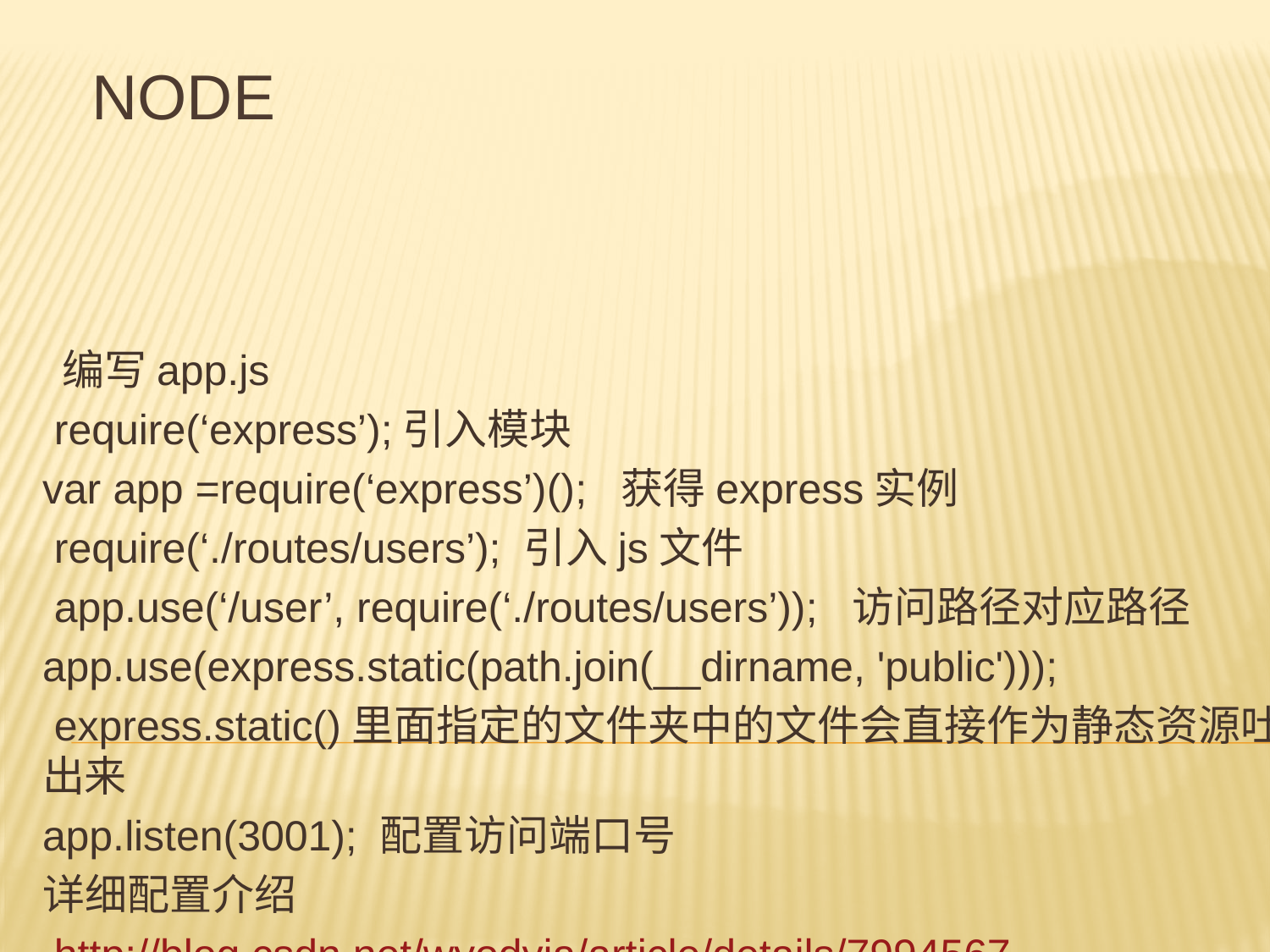

# Node
 编写app.js
 require(‘express’);引入模块
var app =require(‘express’)();  获得express实例
 require(‘./routes/users’); 引入js文件
 app.use(‘/user’, require(‘./routes/users’));  访问路径对应路径
app.use(express.static(path.join(__dirname, 'public')));
 express.static()里面指定的文件夹中的文件会直接作为静态资源吐出来
app.listen(3001); 配置访问端口号
详细配置介绍
 http://blog.csdn.net/wyodyia/article/details/7994567